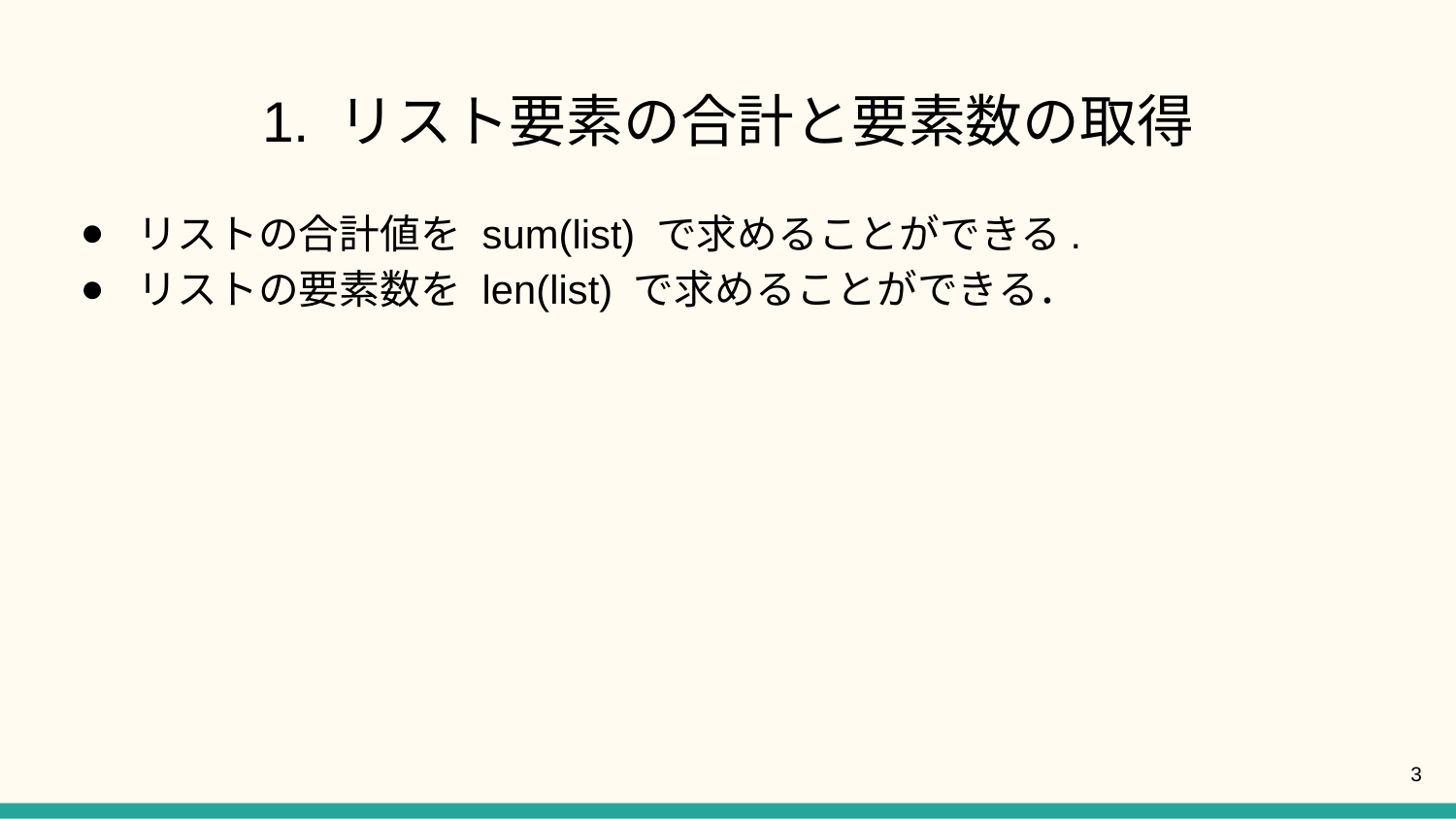

# 1. リスト要素の合計と要素数の取得
リストの合計値を sum(list) で求めることができる.
リストの要素数を len(list) で求めることができる．
3